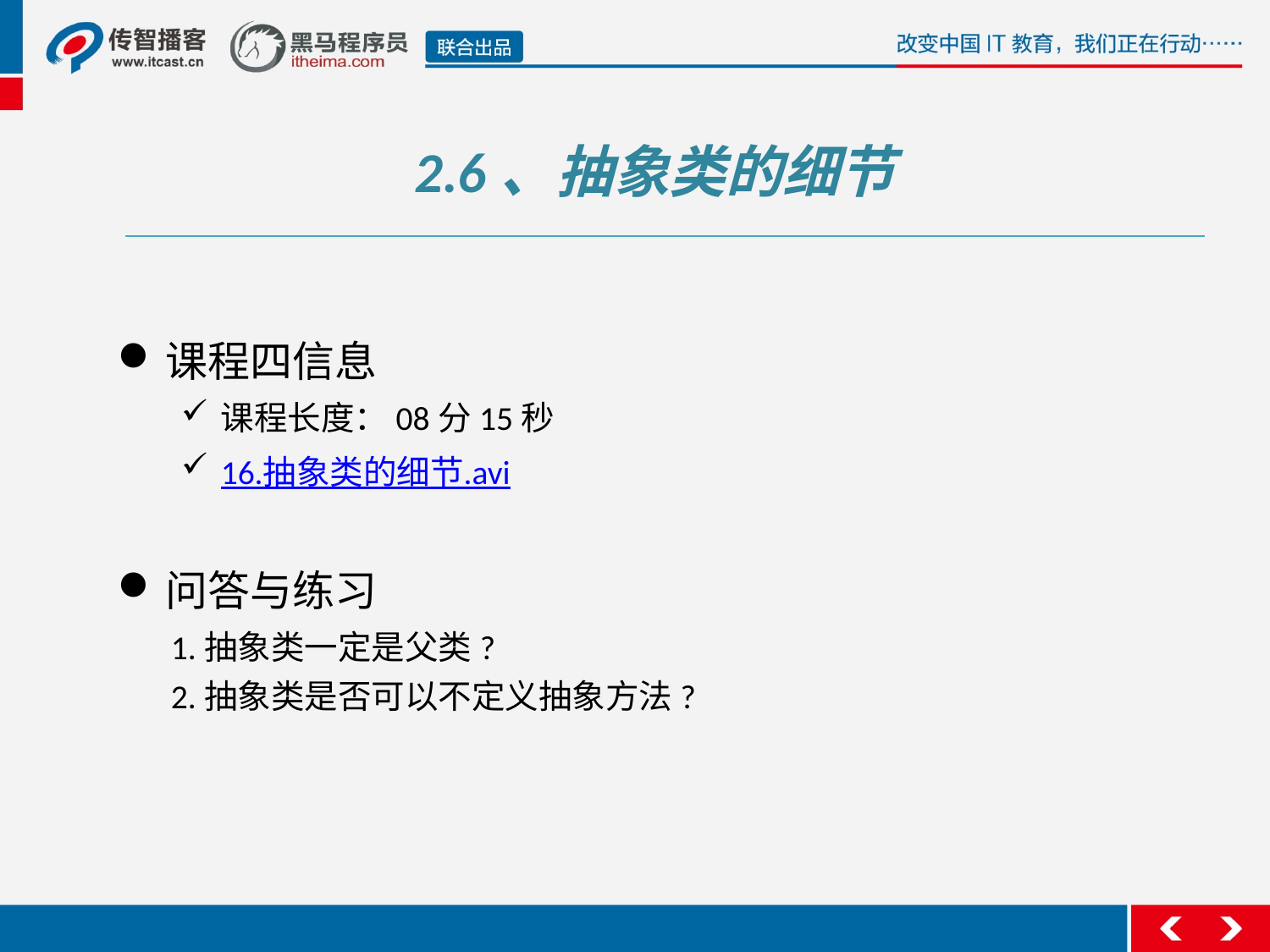

# 2.6、抽象类的细节

课程四信息
课程长度：08分15秒
16.抽象类的细节.avi

问答与练习
       1.抽象类一定是父类?
       2.抽象类是否可以不定义抽象方法?